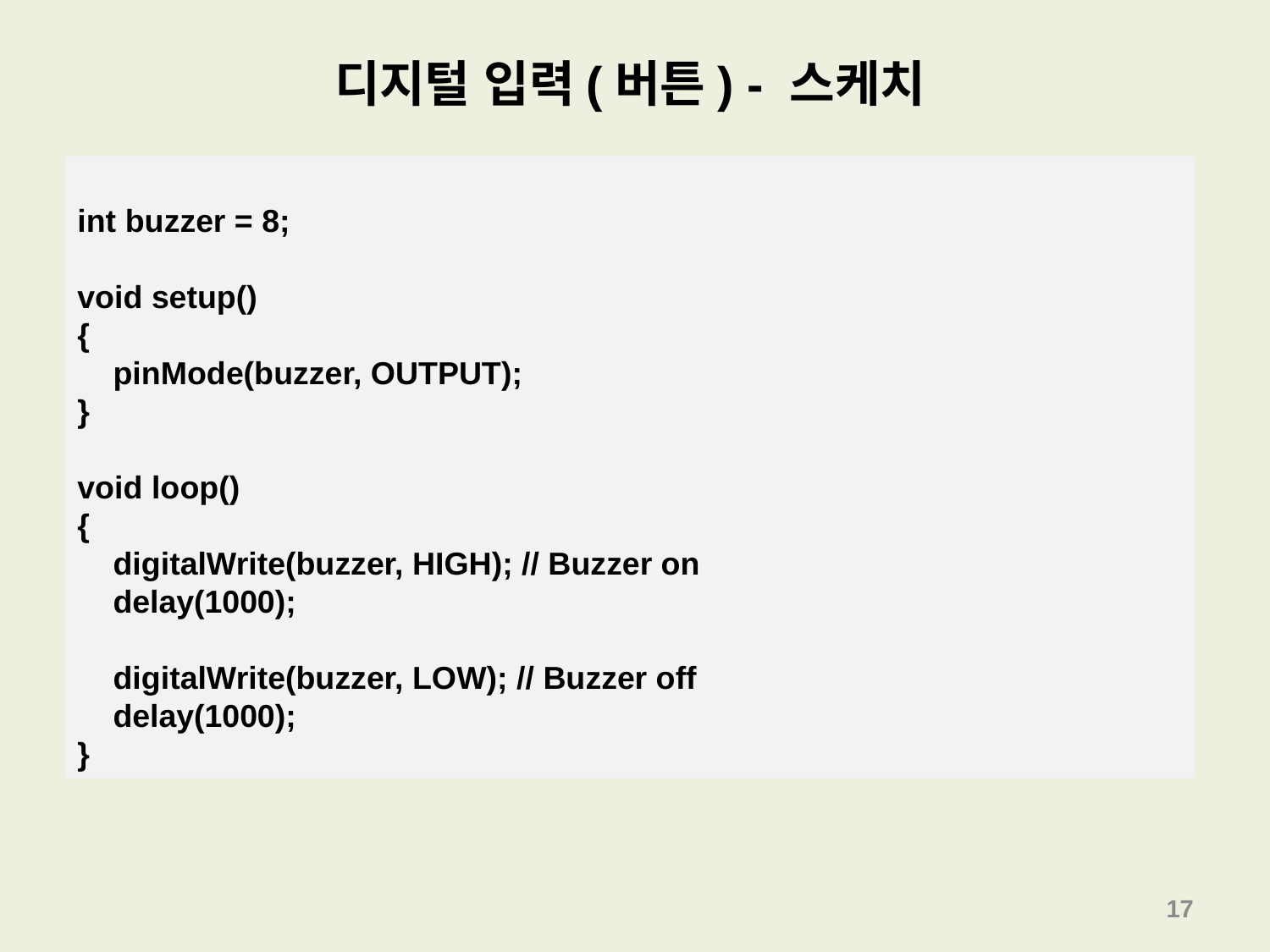

디지털 입력(버튼) - 스케치

int buzzer = 8;

void setup()
{
    pinMode(buzzer, OUTPUT);
}

void loop()
{
    digitalWrite(buzzer, HIGH); // Buzzer on
    delay(1000);

    digitalWrite(buzzer, LOW); // Buzzer off
    delay(1000);
}

17